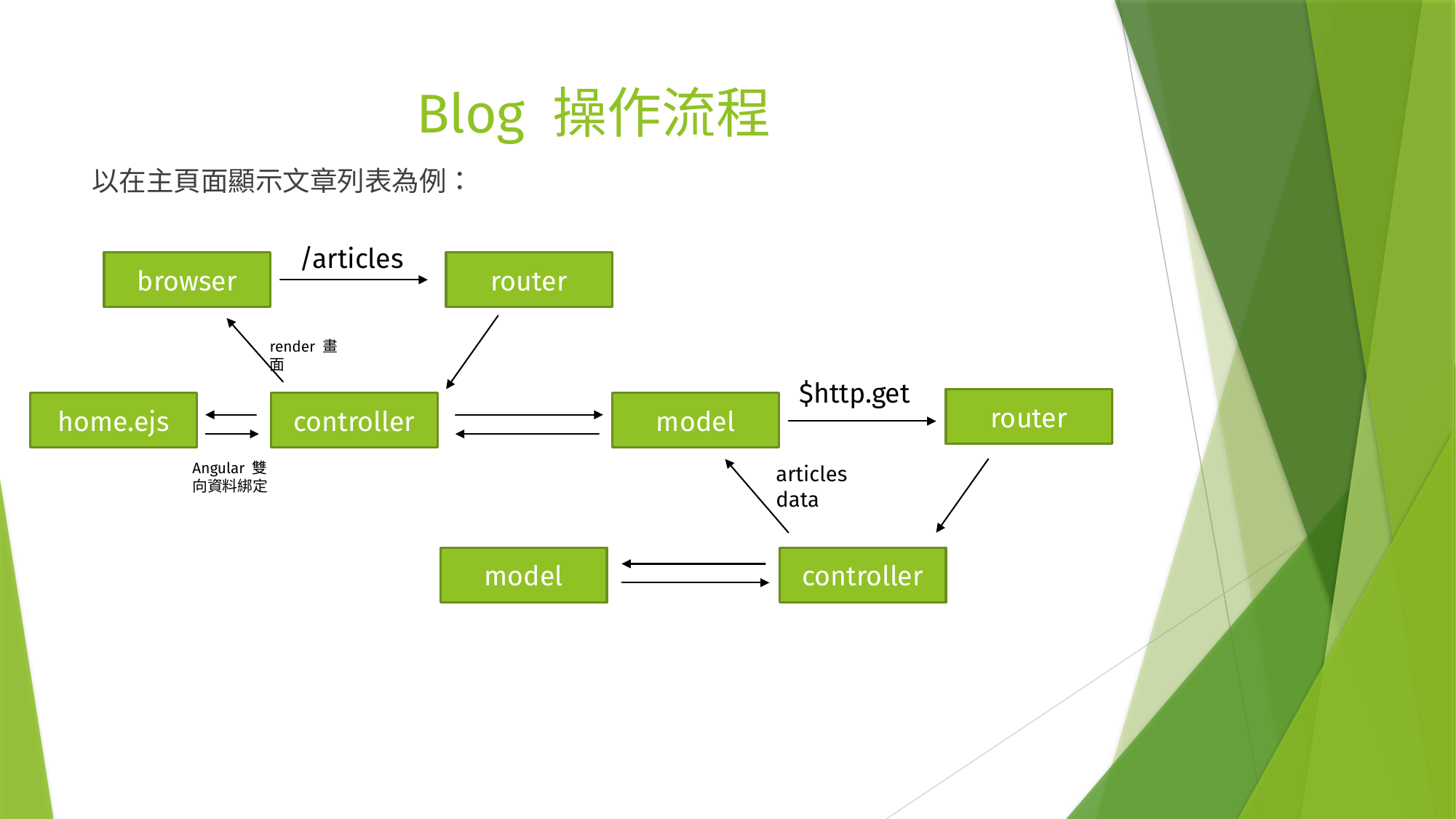

# Blog 操作流程
以在主頁面顯示文章列表為例：
/articles
router
browser
render 畫面
$http.get
router
home.ejs
controller
model
Angular 雙向資料綁定
articles data
model
controller